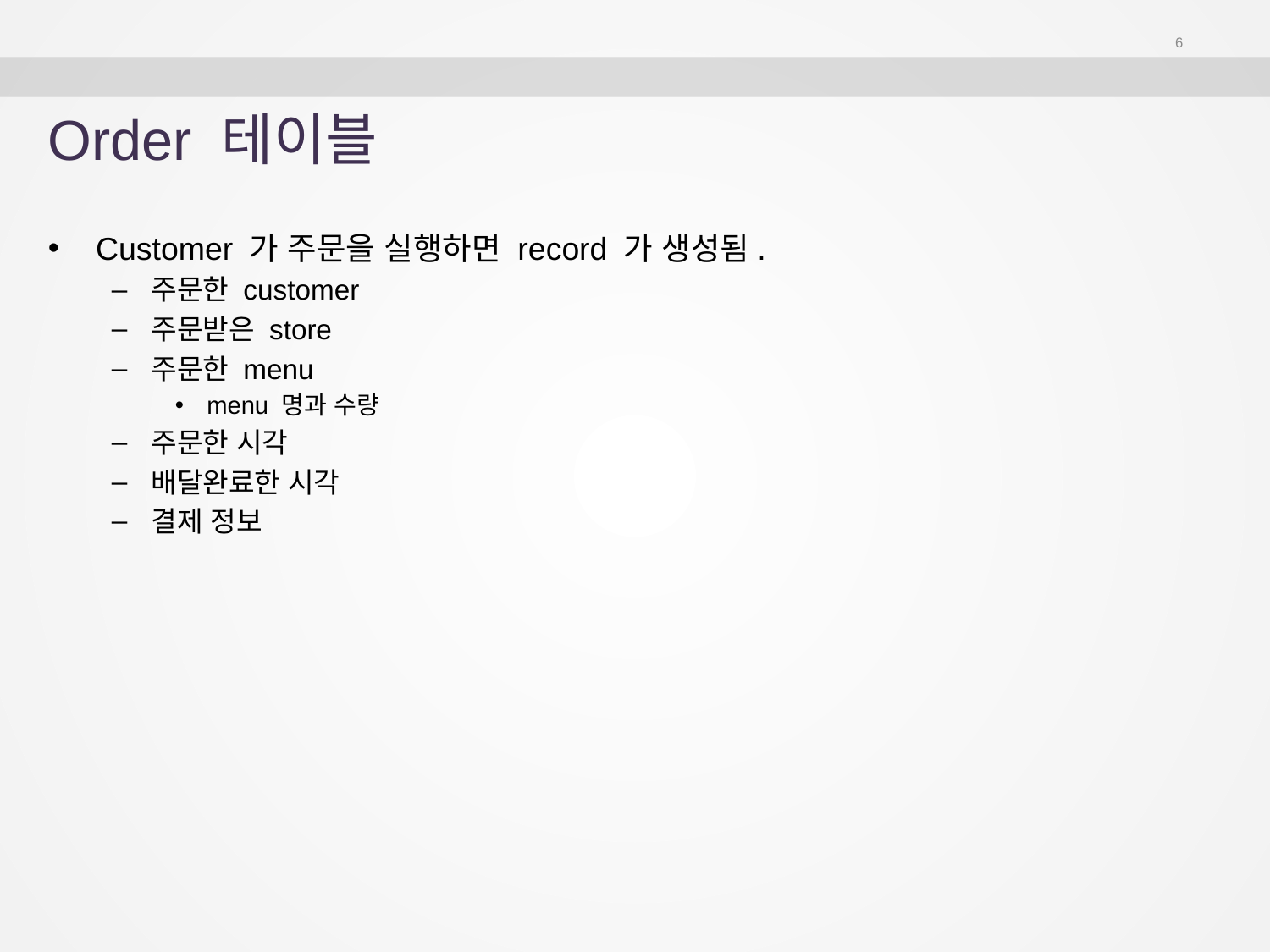

6
# Order 테이블
Customer 가 주문을 실행하면 record 가 생성됨.
주문한 customer
주문받은 store
주문한 menu
menu 명과 수량
주문한 시각
배달완료한 시각
결제 정보